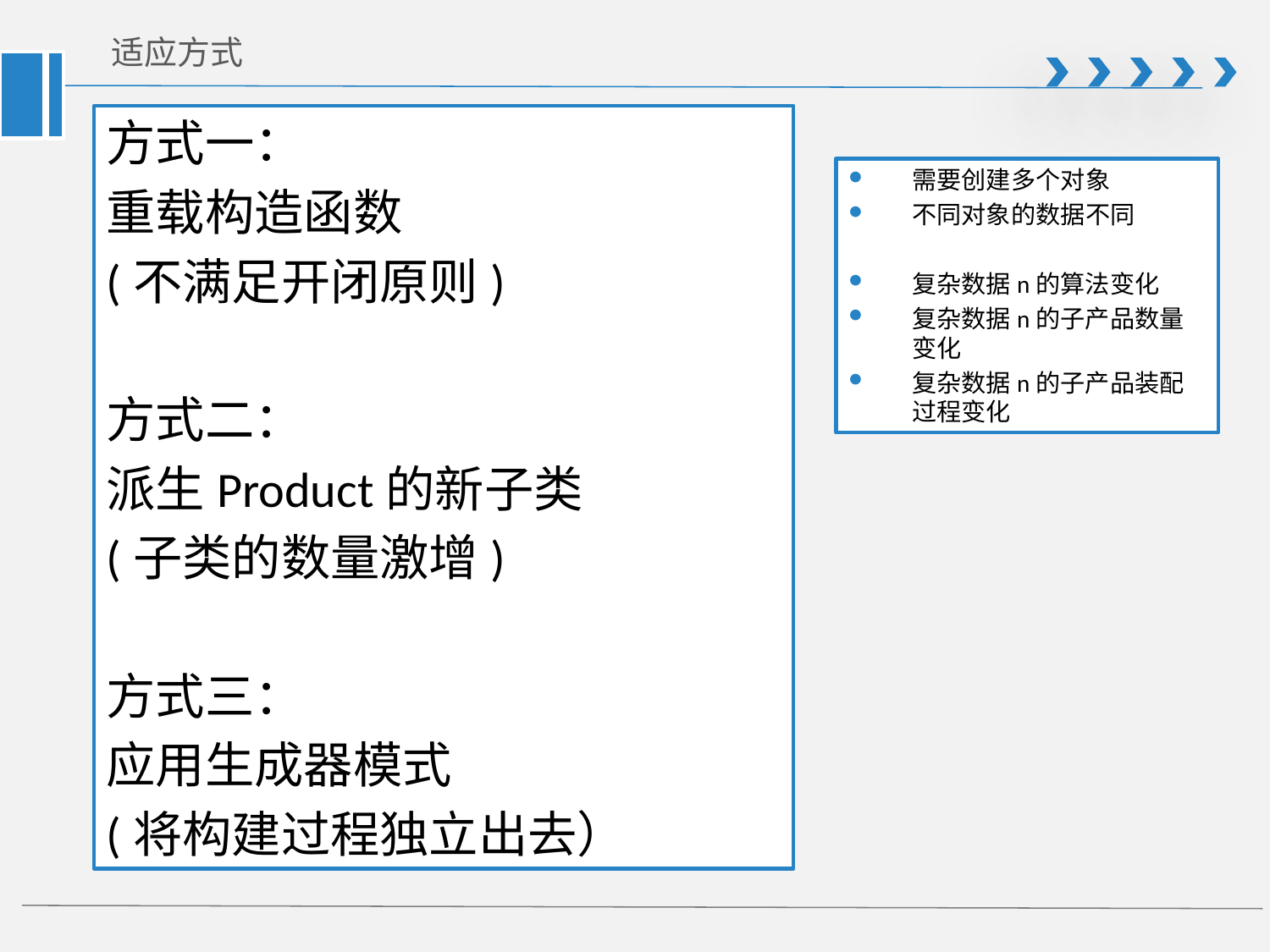

# 适应方式
方式一：
重载构造函数
(不满足开闭原则)

方式二：
派生Product的新子类
(子类的数量激增)

方式三：
应用生成器模式
(将构建过程独立出去）
需要创建多个对象
不同对象的数据不同

复杂数据n的算法变化
复杂数据n的子产品数量变化
复杂数据n的子产品装配过程变化